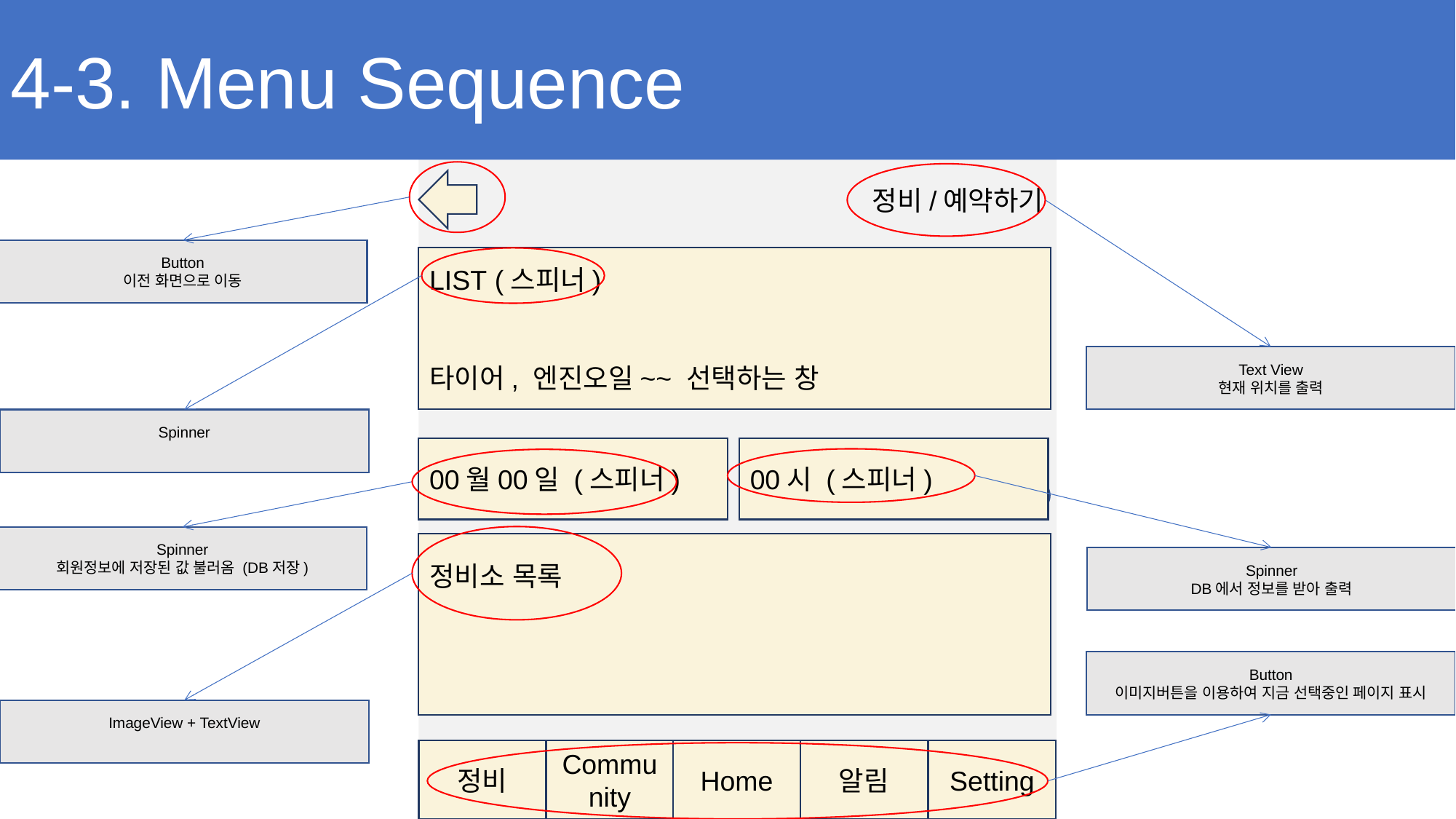

4-3. Menu Sequence

정비
Community
Home
알림
Setting
LIST (스피너)

타이어, 엔진오일~~ 선택하는 창
정비/예약하기

Button
이전 화면으로 이동

Text View
현재 위치를 출력
Spinner

00월00일 (스피너)
00시 (스피너)

4

Spinner
회원정보에 저장된 값 불러옴 (DB저장)

정비소 목록

Spinner
DB에서 정보를 받아 출력
Button
이미지버튼을 이용하여 지금 선택중인 페이지 표시
ImageView + TextView